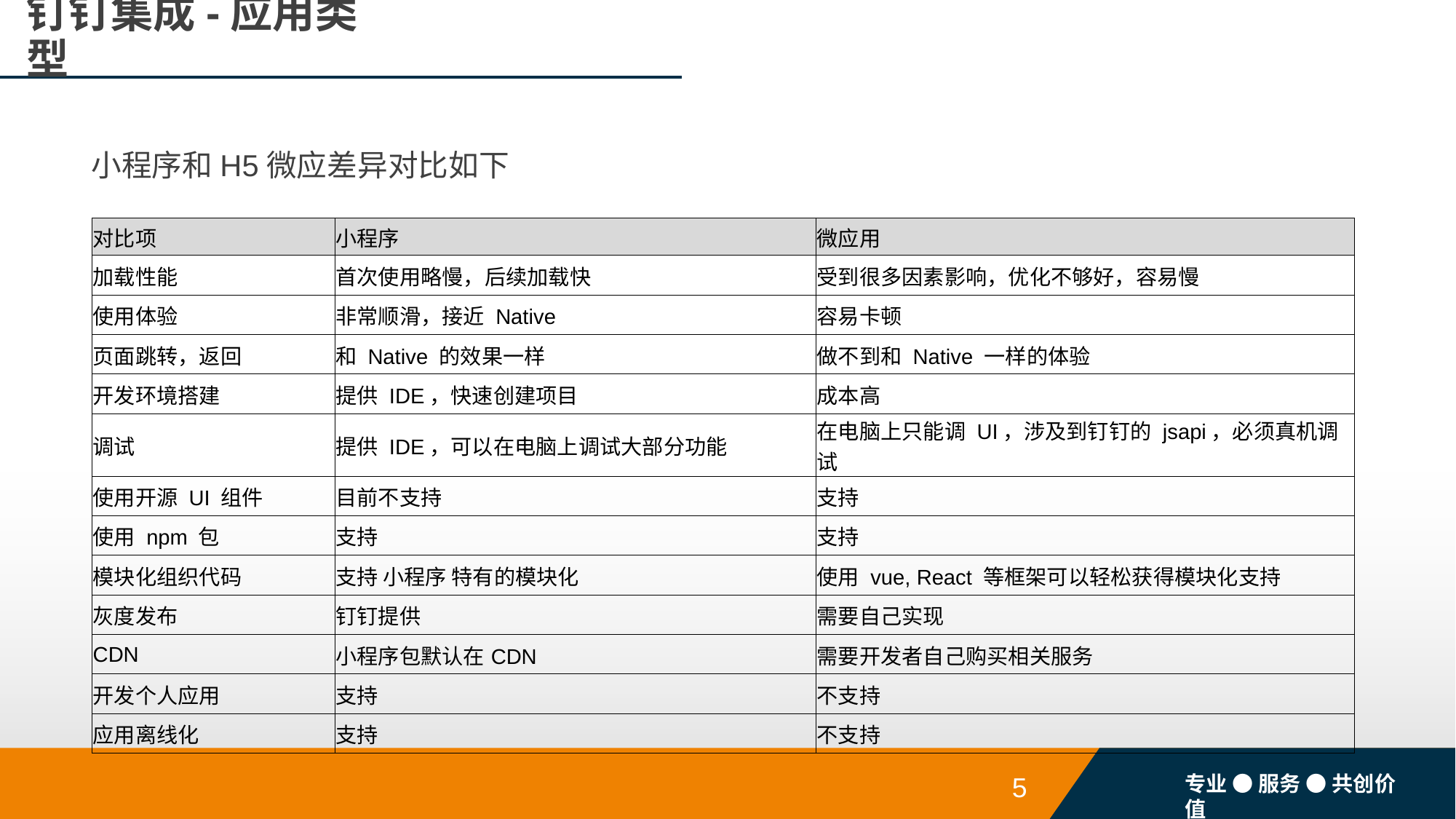

# 钉钉集成-应用类型
小程序和H5微应差异对比如下
| 对比项 | 小程序 | 微应用 |
| --- | --- | --- |
| 加载性能 | 首次使用略慢，后续加载快 | 受到很多因素影响，优化不够好，容易慢 |
| 使用体验 | 非常顺滑，接近 Native | 容易卡顿 |
| 页面跳转，返回 | 和 Native 的效果一样 | 做不到和 Native 一样的体验 |
| 开发环境搭建 | 提供 IDE，快速创建项目 | 成本高 |
| 调试 | 提供 IDE，可以在电脑上调试大部分功能 | 在电脑上只能调 UI，涉及到钉钉的 jsapi，必须真机调试 |
| 使用开源 UI 组件 | 目前不支持 | 支持 |
| 使用 npm 包 | 支持 | 支持 |
| 模块化组织代码 | 支持 小程序 特有的模块化 | 使用 vue, React 等框架可以轻松获得模块化支持 |
| 灰度发布 | 钉钉提供 | 需要自己实现 |
| CDN | 小程序包默认在CDN | 需要开发者自己购买相关服务 |
| 开发个人应用 | 支持 | 不支持 |
| 应用离线化 | 支持 | 不支持 |